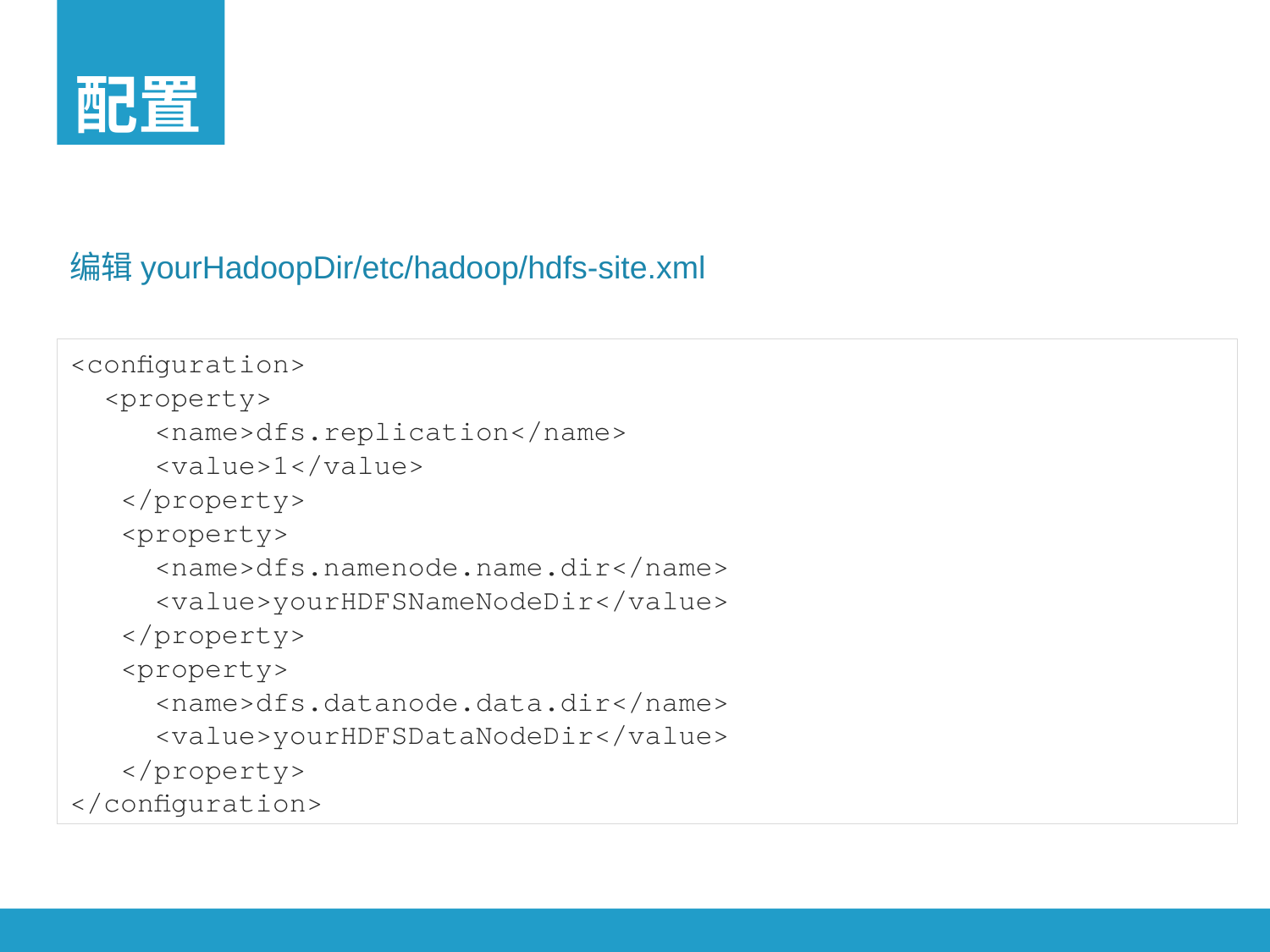

配置
编辑yourHadoopDir/etc/hadoop/hdfs-site.xml
<configuration>
  <property>
     <name>dfs.replication</name>
     <value>1</value>
   </property>
   <property>
     <name>dfs.namenode.name.dir</name>
     <value>yourHDFSNameNodeDir</value>
   </property>
   <property>
     <name>dfs.datanode.data.dir</name>
     <value>yourHDFSDataNodeDir</value>
   </property>
</configuration>